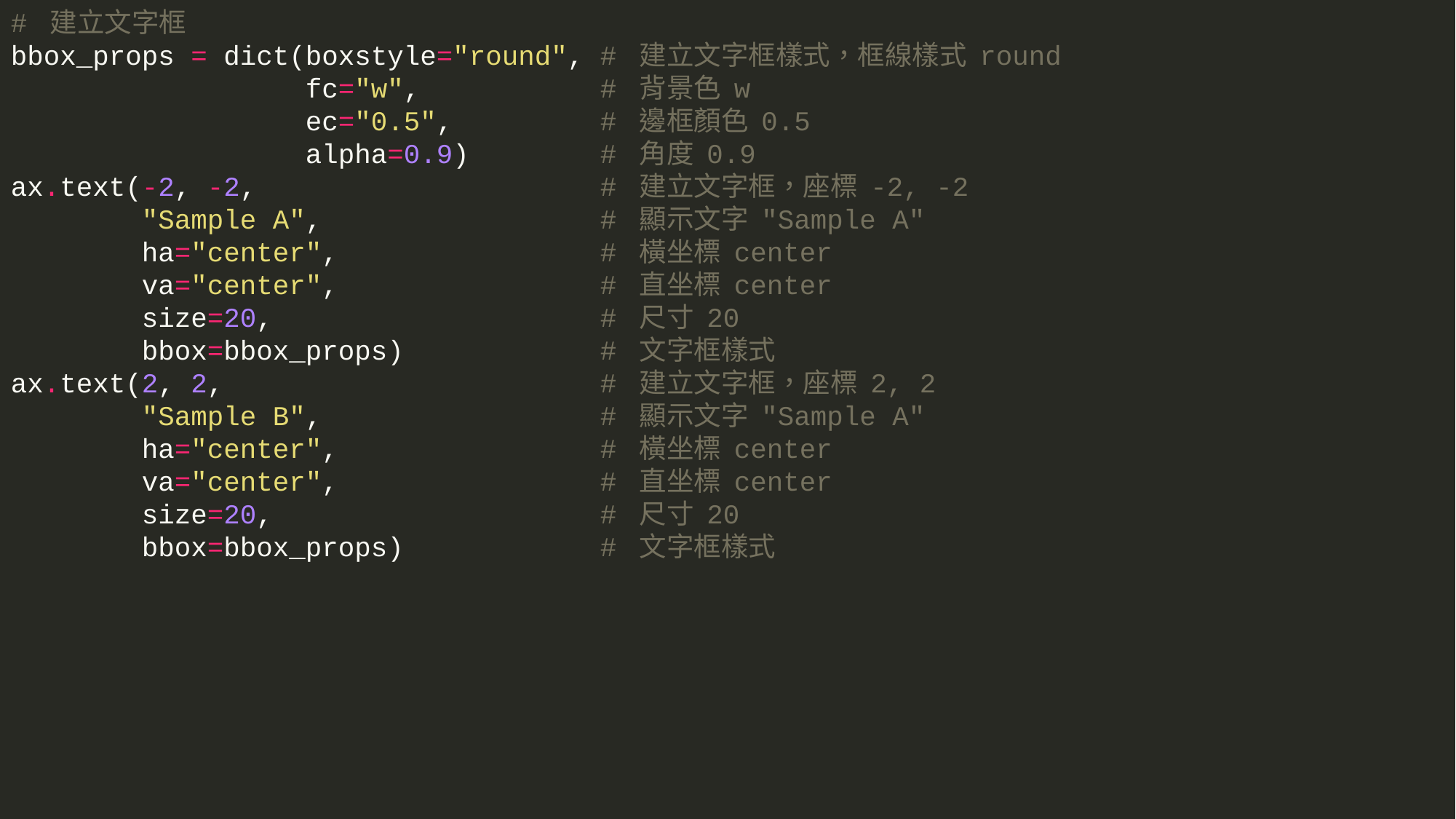

# 建立文字框
bbox_props = dict(boxstyle="round", # 建立文字框樣式，框線樣式 round
                  fc="w",           # 背景色 w
                  ec="0.5",         # 邊框顏色 0.5
                  alpha=0.9)        # 角度 0.9
ax.text(-2, -2,                     # 建立文字框，座標 -2, -2
        "Sample A",                 # 顯示文字 "Sample A"
        ha="center",                # 橫坐標 center
        va="center",                # 直坐標 center
        size=20,                    # 尺寸 20
        bbox=bbox_props)            # 文字框樣式
ax.text(2, 2,                       # 建立文字框，座標 2, 2
        "Sample B",                 # 顯示文字 "Sample A"
        ha="center",                # 橫坐標 center
        va="center",                # 直坐標 center
        size=20,                    # 尺寸 20
        bbox=bbox_props)            # 文字框樣式